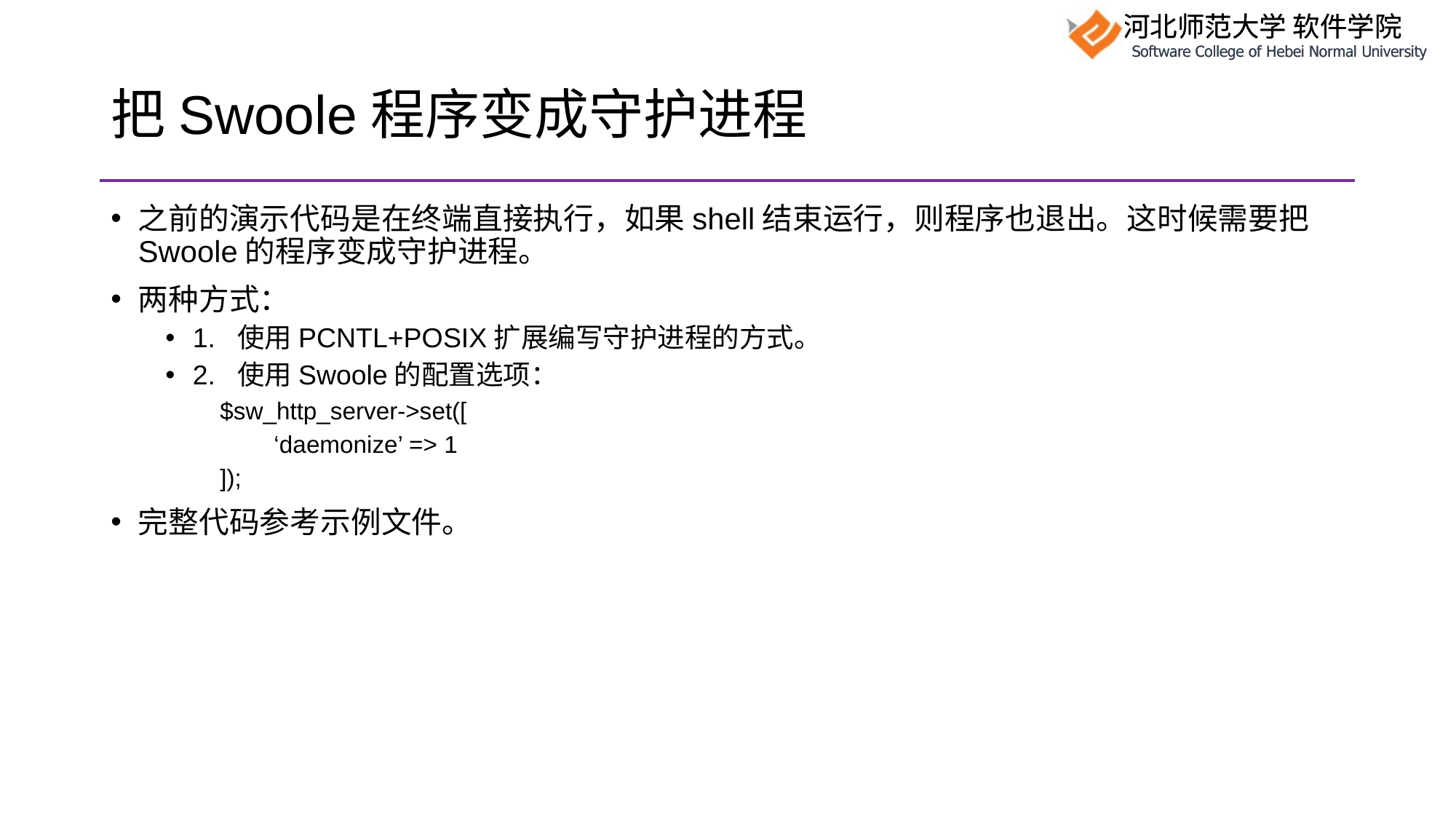

# 把Swoole程序变成守护进程
之前的演示代码是在终端直接执行，如果shell结束运行，则程序也退出。这时候需要把Swoole的程序变成守护进程。
两种方式：
1.  使用PCNTL+POSIX扩展编写守护进程的方式。
2.  使用Swoole的配置选项：
$sw_http_server->set([
        ‘daemonize’ => 1
]);
完整代码参考示例文件。